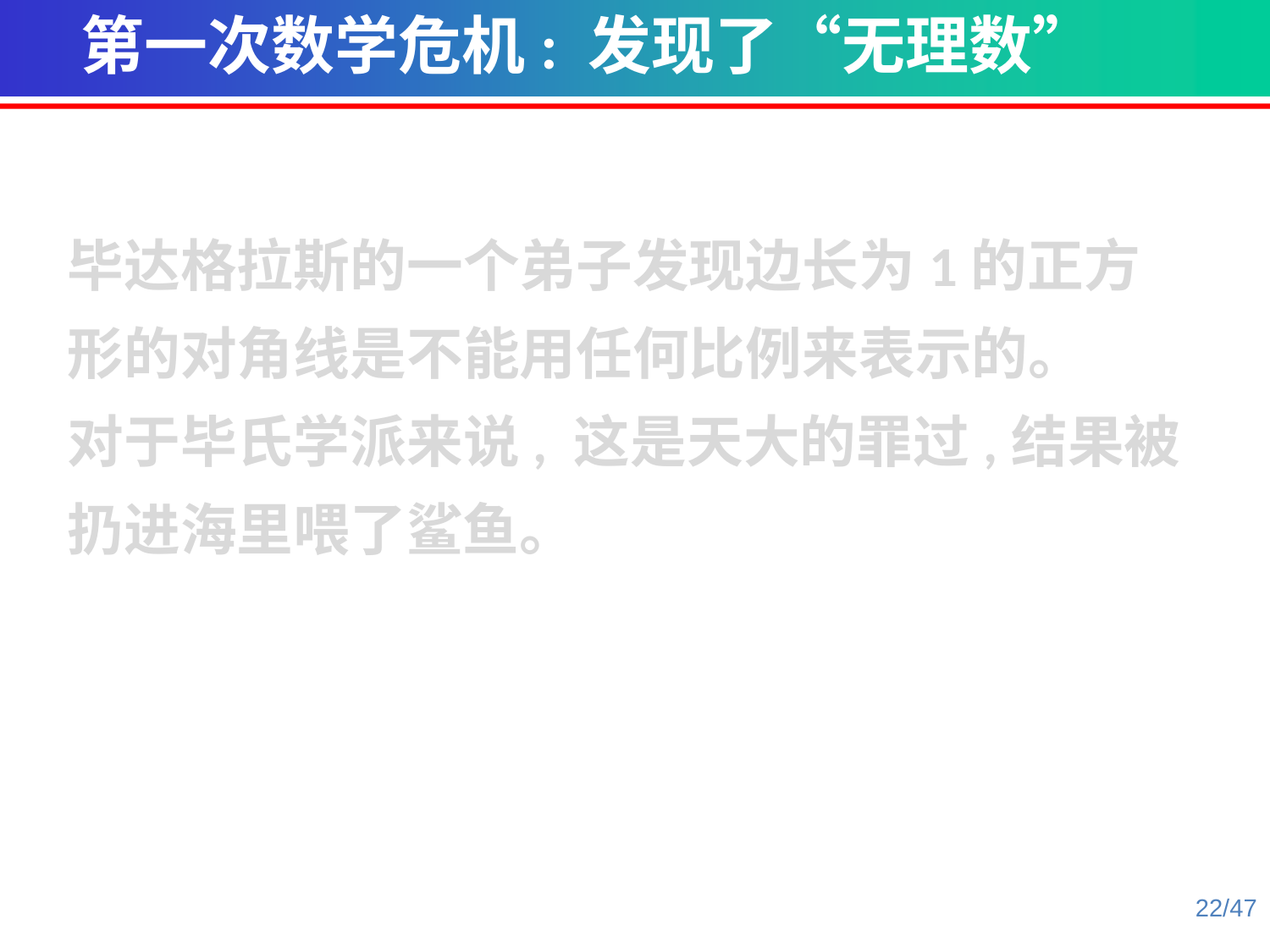

第一次数学危机: 发现了“无理数”

毕达格拉斯的一个弟子发现边长为1的正方形的对角线是不能用任何比例来表示的。
对于毕氏学派来说, 这是天大的罪过,结果被扔进海里喂了鲨鱼。

22/47